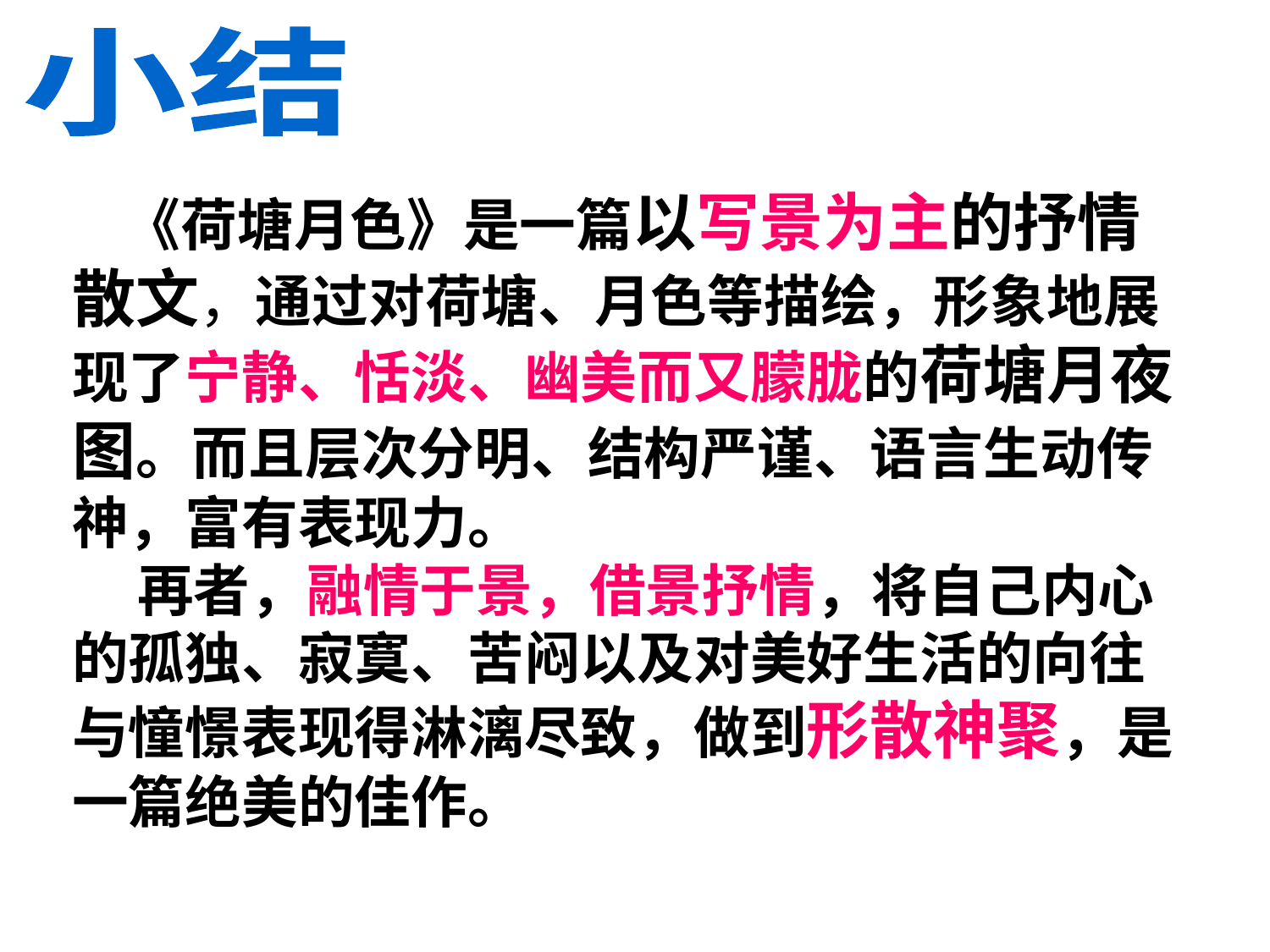

小结
   《荷塘月色》是一篇以写景为主的抒情散文，通过对荷塘、月色等描绘，形象地展现了宁静、恬淡、幽美而又朦胧的荷塘月夜图。而且层次分明、结构严谨、语言生动传神，富有表现力。
    再者，融情于景，借景抒情，将自己内心的孤独、寂寞、苦闷以及对美好生活的向往与憧憬表现得淋漓尽致，做到形散神聚，是一篇绝美的佳作。